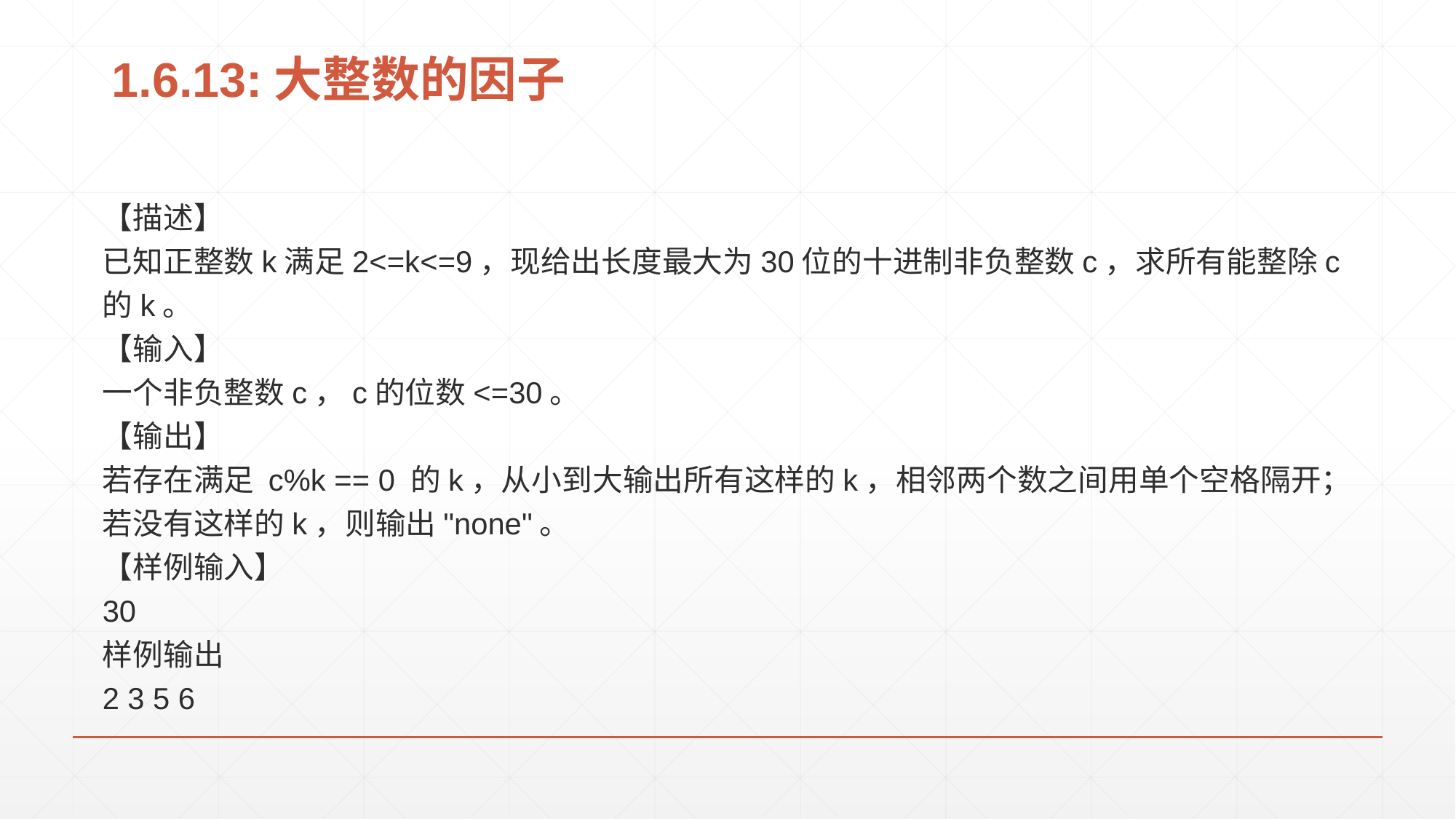

# 1.6.13:大整数的因子
【描述】
已知正整数k满足2<=k<=9，现给出长度最大为30位的十进制非负整数c，求所有能整除c的k。
【输入】
一个非负整数c，c的位数<=30。
【输出】
若存在满足 c%k == 0 的k，从小到大输出所有这样的k，相邻两个数之间用单个空格隔开；若没有这样的k，则输出"none"。
【样例输入】
30
样例输出
2 3 5 6